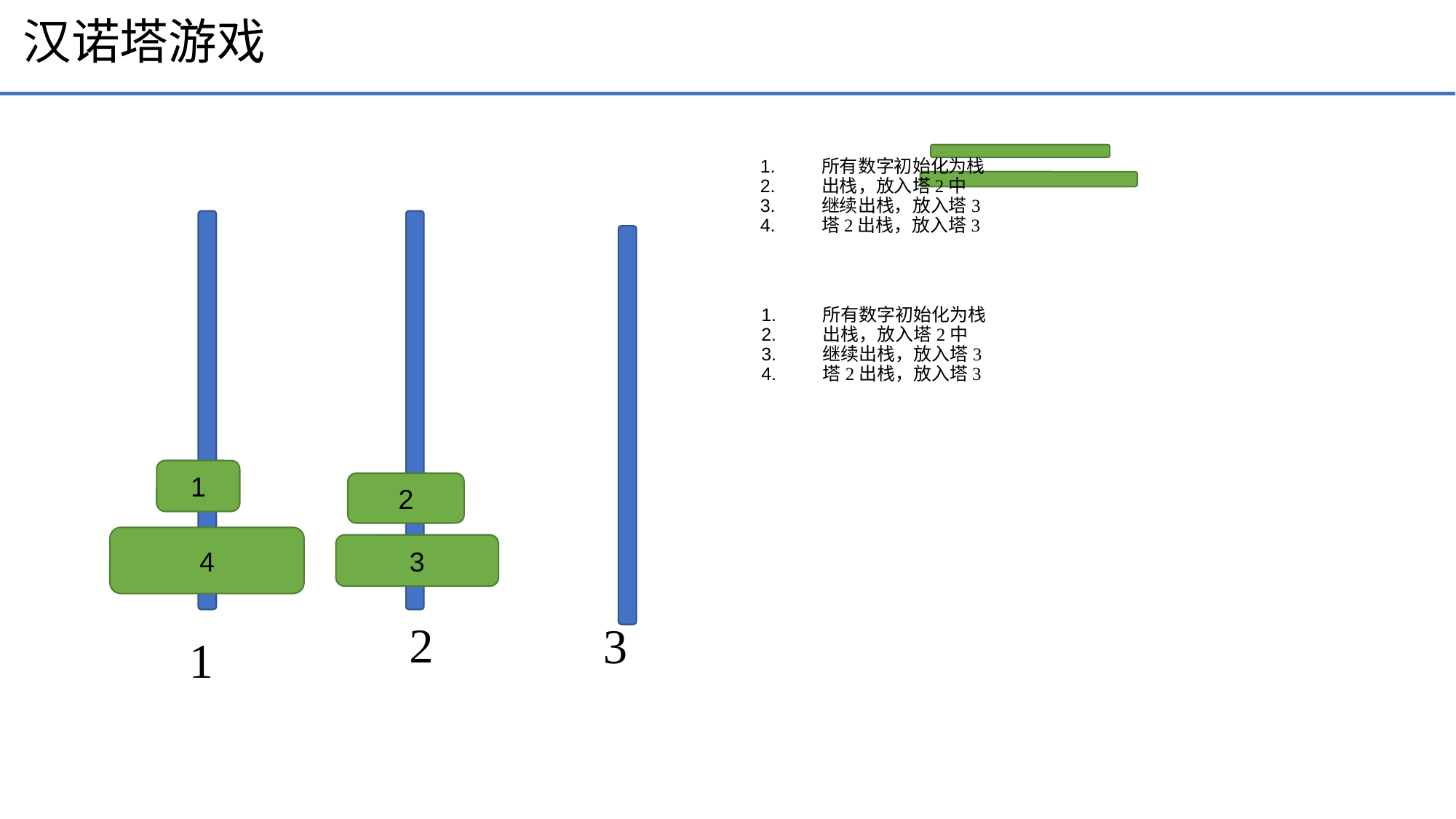

# 汉诺塔游戏

所有数字初始化为栈
出栈，放入塔2中
继续出栈，放入塔3
塔2出栈，放入塔3

所有数字初始化为栈
出栈，放入塔2中
继续出栈，放入塔3
塔2出栈，放入塔3
1
2
4
3
2
3
1